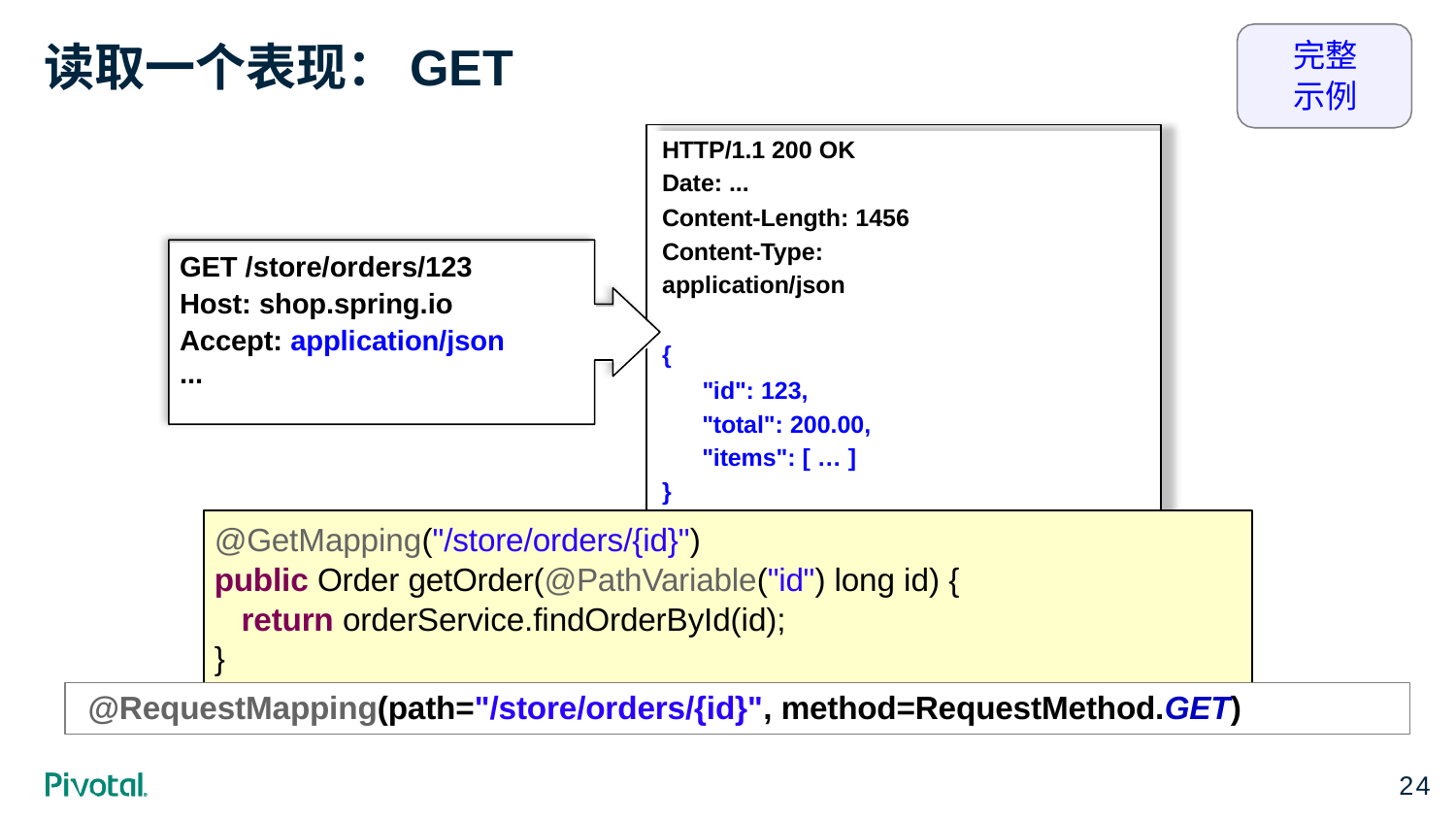

完整
示例
# 读取一个表现：GET

HTTP/1.1 200 OK
Date: ...
Content-Length: 1456  Content-Type:  application/json

{
      "id": 123,
      "total": 200.00,
      "items": [ … ]
}

GET /store/orders/123
Host: shop.spring.io
Accept: application/json
...

@GetMapping("/store/orders/{id}")
public Order getOrder(@PathVariable("id") long id) {
return orderService.findOrderById(id);
}

@RequestMapping(path="/store/orders/{id}", method=RequestMethod.GET)
24